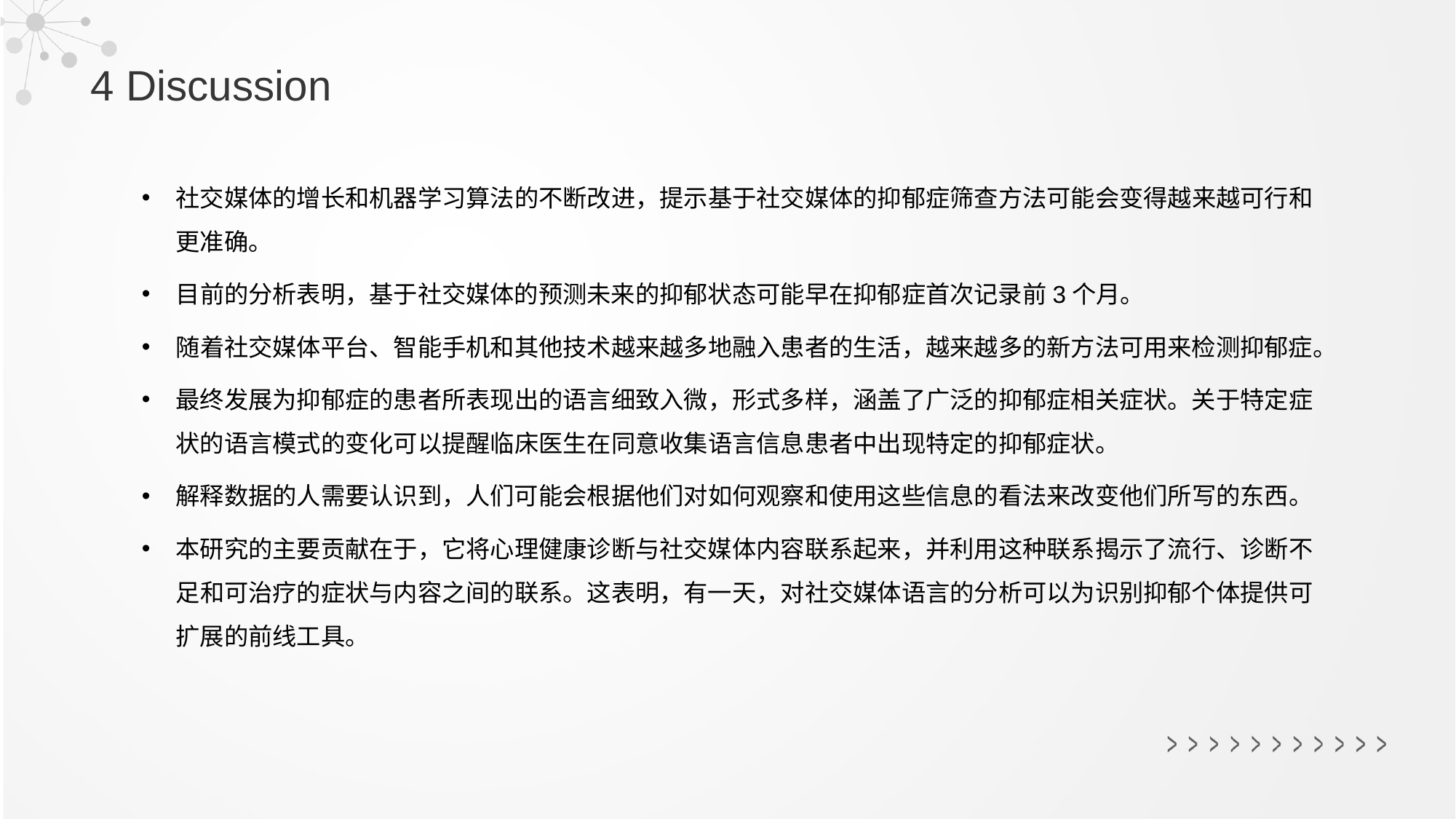

4 Discussion
社交媒体的增长和机器学习算法的不断改进，提示基于社交媒体的抑郁症筛查方法可能会变得越来越可行和更准确。
目前的分析表明，基于社交媒体的预测未来的抑郁状态可能早在抑郁症首次记录前3个月。
随着社交媒体平台、智能手机和其他技术越来越多地融入患者的生活，越来越多的新方法可用来检测抑郁症。
最终发展为抑郁症的患者所表现出的语言细致入微，形式多样，涵盖了广泛的抑郁症相关症状。关于特定症状的语言模式的变化可以提醒临床医生在同意收集语言信息患者中出现特定的抑郁症状。
解释数据的人需要认识到，人们可能会根据他们对如何观察和使用这些信息的看法来改变他们所写的东西。
本研究的主要贡献在于，它将心理健康诊断与社交媒体内容联系起来，并利用这种联系揭示了流行、诊断不足和可治疗的症状与内容之间的联系。这表明，有一天，对社交媒体语言的分析可以为识别抑郁个体提供可扩展的前线工具。